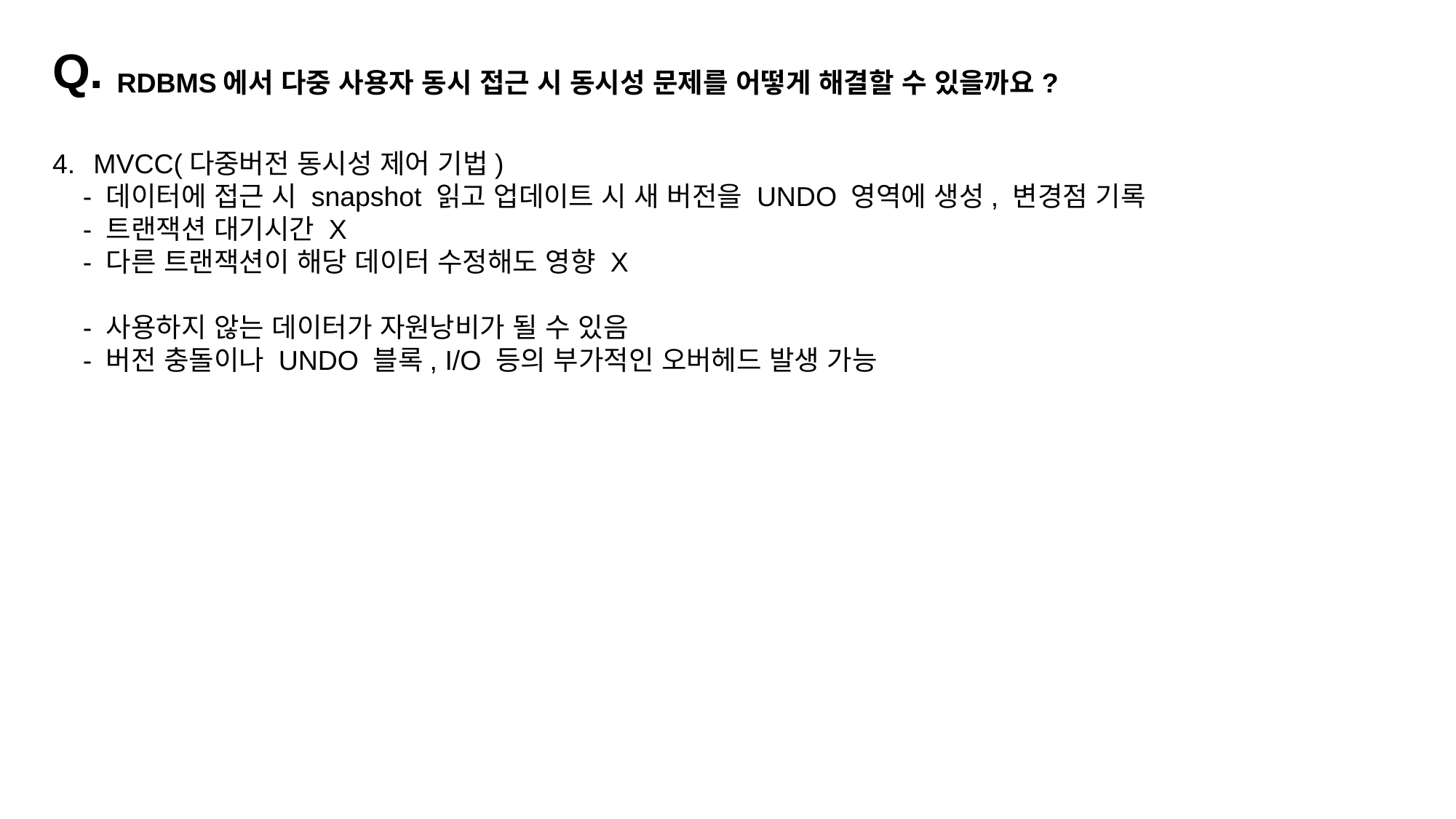

Q.
RDBMS에서 다중 사용자 동시 접근 시 동시성 문제를 어떻게 해결할 수 있을까요?
MVCC(다중버전 동시성 제어 기법)
    - 데이터에 접근 시 snapshot 읽고 업데이트 시 새 버전을 UNDO 영역에 생성, 변경점 기록
    - 트랜잭션 대기시간 X
    - 다른 트랜잭션이 해당 데이터 수정해도 영향 X

    - 사용하지 않는 데이터가 자원낭비가 될 수 있음
    - 버전 충돌이나 UNDO 블록, I/O 등의 부가적인 오버헤드 발생 가능